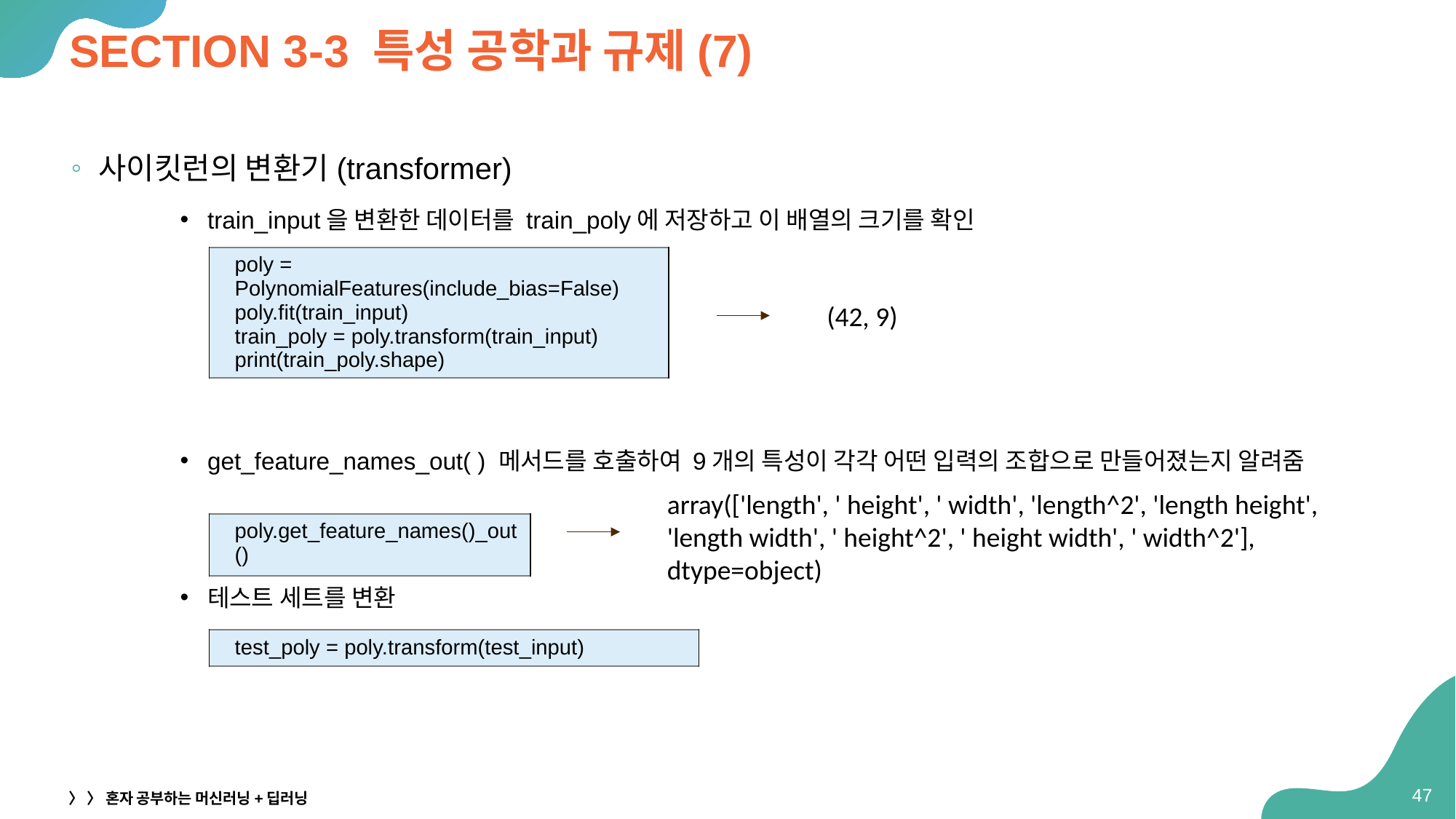

# SECTION 3-3 특성 공학과 규제(7)
사이킷런의 변환기(transformer)
train_input을 변환한 데이터를 train_poly에 저장하고 이 배열의 크기를 확인

get_feature_names_out( ) 메서드를 호출하여 9개의 특성이 각각 어떤 입력의 조합으로 만들어졌는지 알려줌

테스트 세트를 변환
| poly = PolynomialFeatures(include\_bias=False) poly.fit(train\_input) train\_poly = poly.transform(train\_input) print(train\_poly.shape) |
| --- |
(42, 9)
array(['length', ' height', ' width', 'length^2', 'length height',
'length width', ' height^2', ' height width', ' width^2'],
dtype=object)
| poly.get\_feature\_names()\_out() |
| --- |
| test\_poly = poly.transform(test\_input) |
| --- |
47
〉 〉 혼자 공부하는 머신러닝+딥러닝